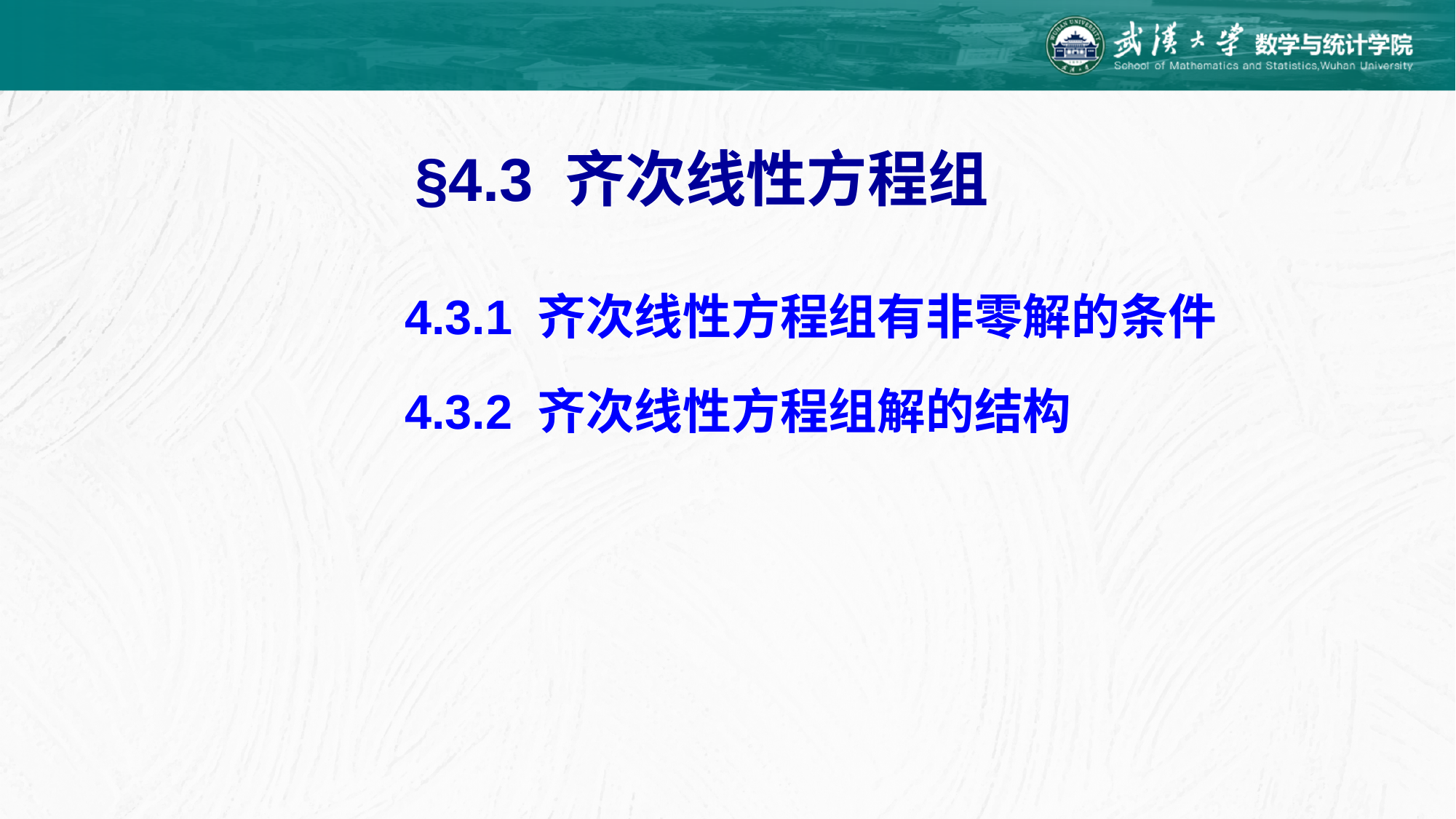

§4.3 齐次线性方程组
4.3.1 齐次线性方程组有非零解的条件
4.3.2 齐次线性方程组解的结构